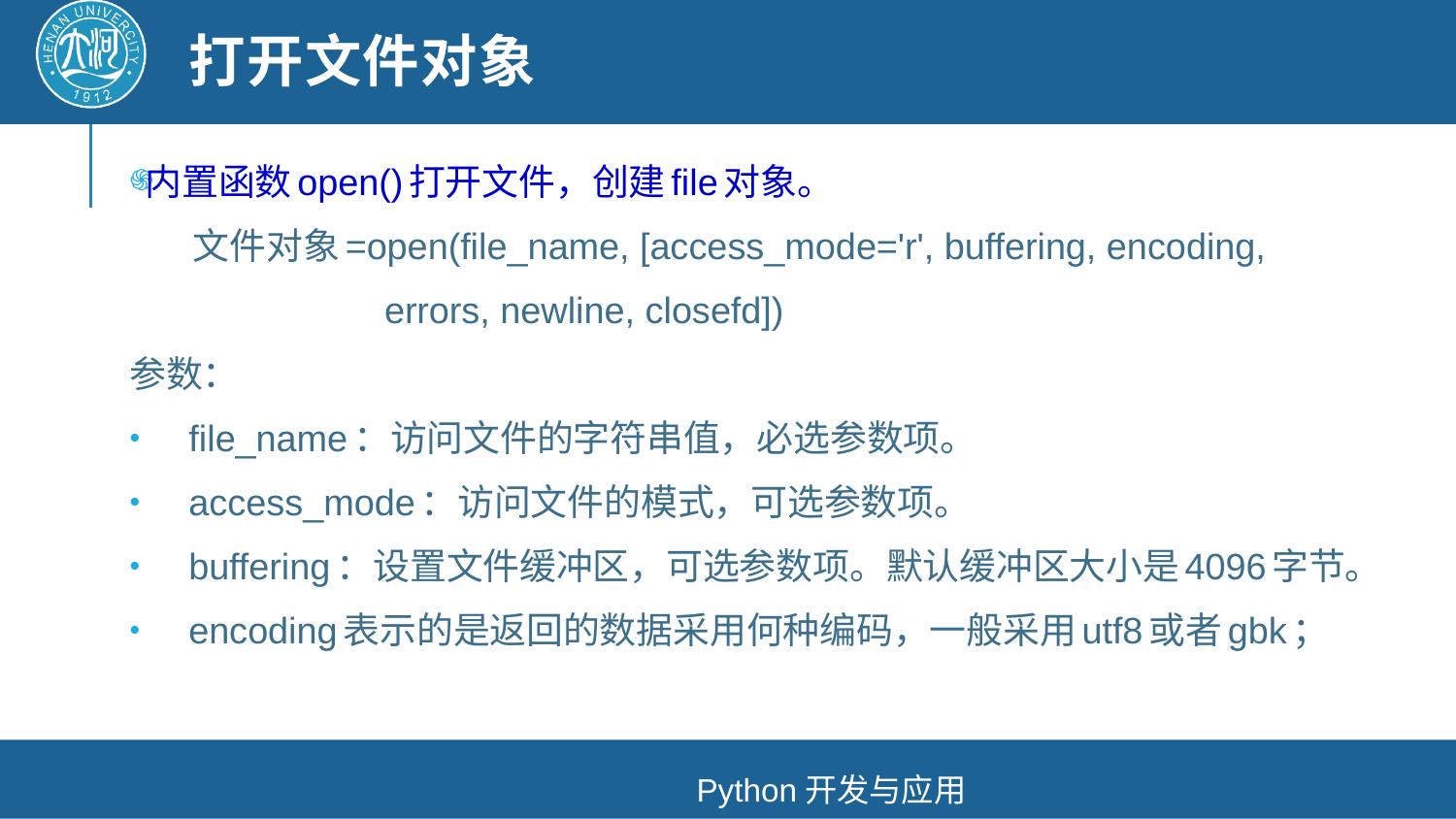

# 打开文件对象
内置函数open()打开文件，创建file对象。
       文件对象=open(file_name, [access_mode='r', buffering, encoding,
                         errors, newline, closefd])
参数：
file_name：访问文件的字符串值，必选参数项。
access_mode：访问文件的模式，可选参数项。
buffering：设置文件缓冲区，可选参数项。默认缓冲区大小是4096字节。
encoding表示的是返回的数据采用何种编码，一般采用utf8或者gbk；

Python开发与应用
6